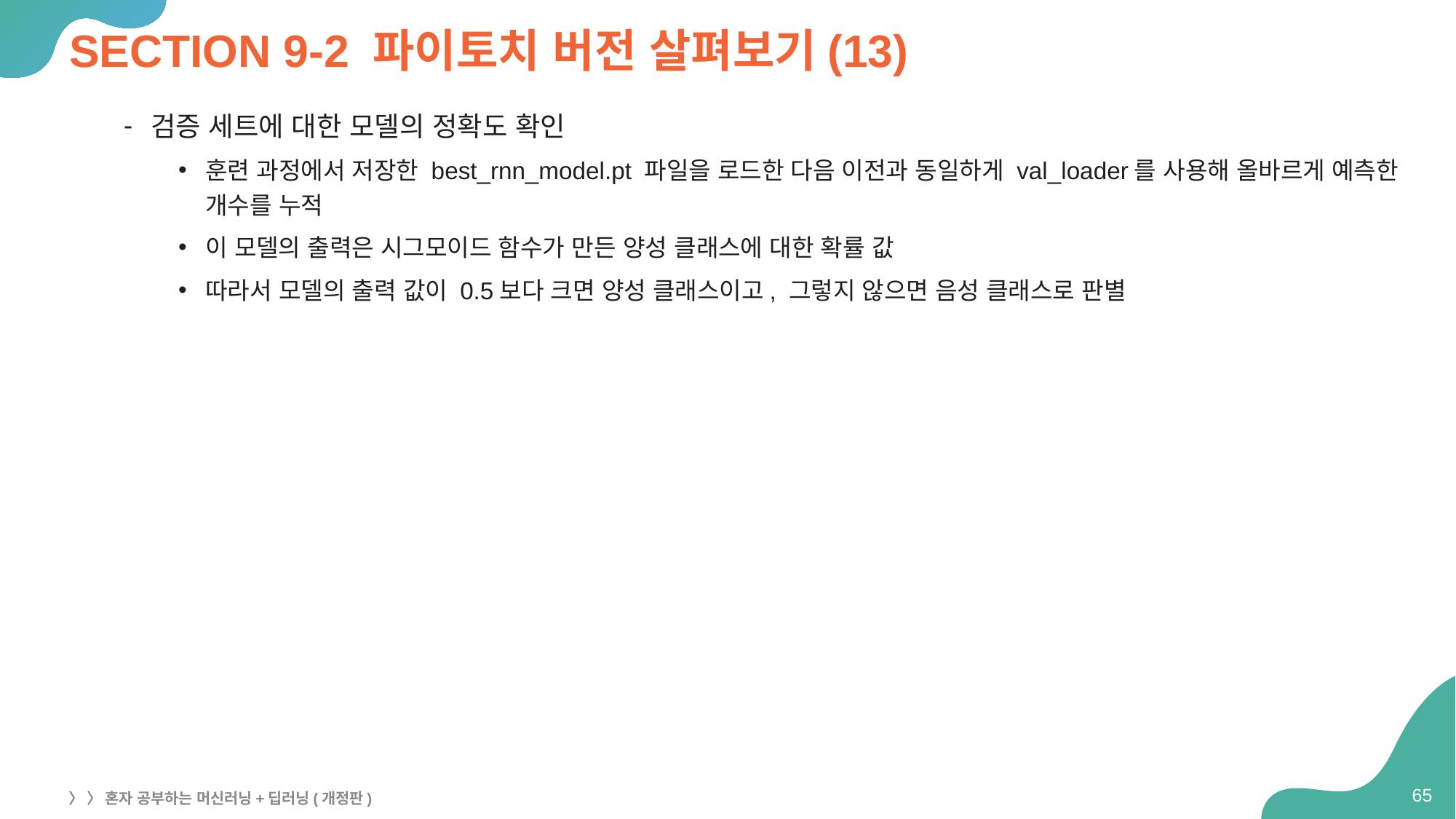

# SECTION 9-2 파이토치 버전 살펴보기(13)
검증 세트에 대한 모델의 정확도 확인
훈련 과정에서 저장한 best_rnn_model.pt 파일을 로드한 다음 이전과 동일하게 val_loader를 사용해 올바르게 예측한 개수를 누적
이 모델의 출력은 시그모이드 함수가 만든 양성 클래스에 대한 확률 값
따라서 모델의 출력 값이 0.5보다 크면 양성 클래스이고, 그렇지 않으면 음성 클래스로 판별
65
〉 〉 혼자 공부하는 머신러닝+딥러닝(개정판)